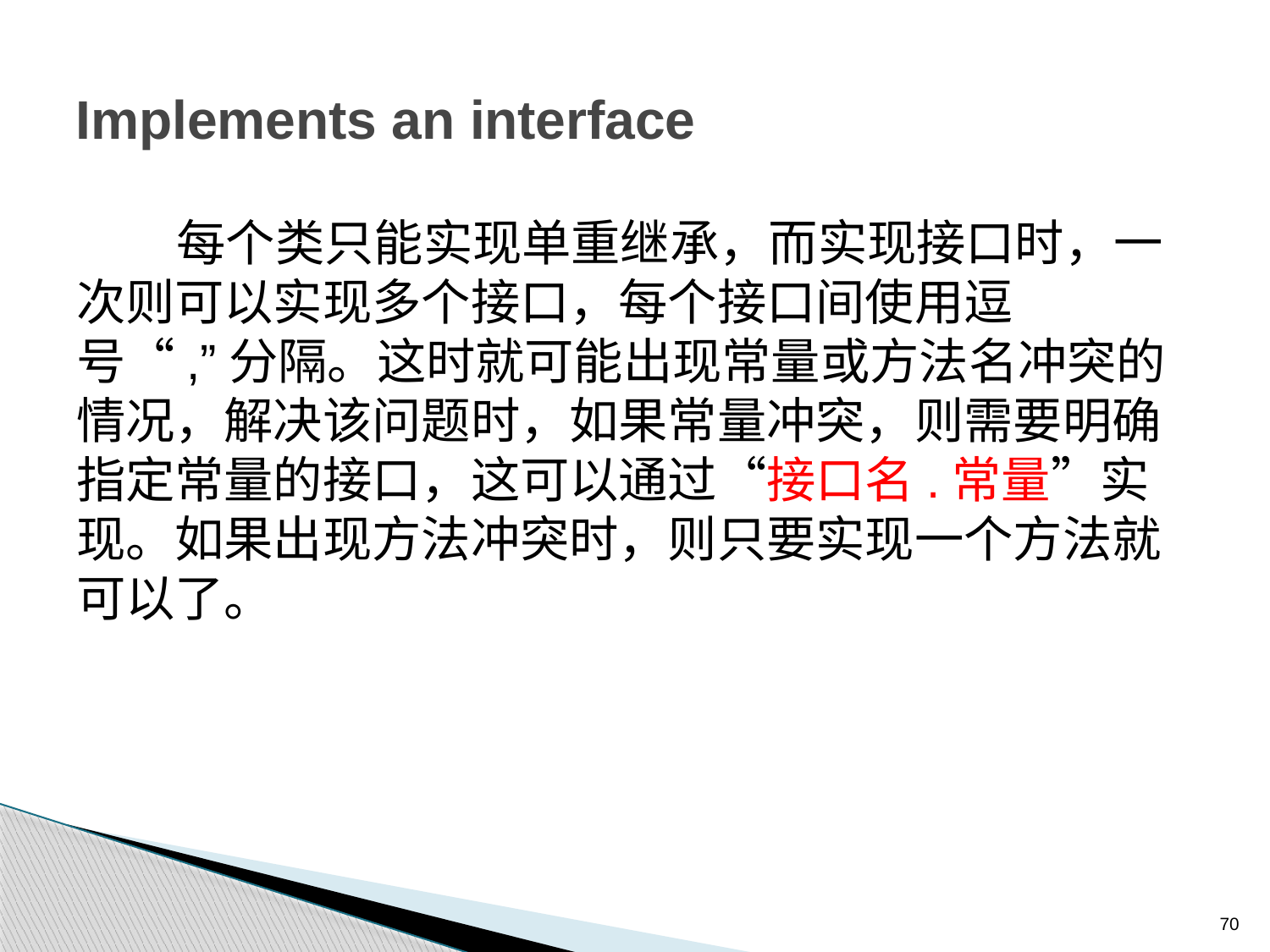

# Implements an interface
每个类只能实现单重继承，而实现接口时，一次则可以实现多个接口，每个接口间使用逗号“,”分隔。这时就可能出现常量或方法名冲突的情况，解决该问题时，如果常量冲突，则需要明确指定常量的接口，这可以通过“接口名.常量”实现。如果出现方法冲突时，则只要实现一个方法就可以了。
70